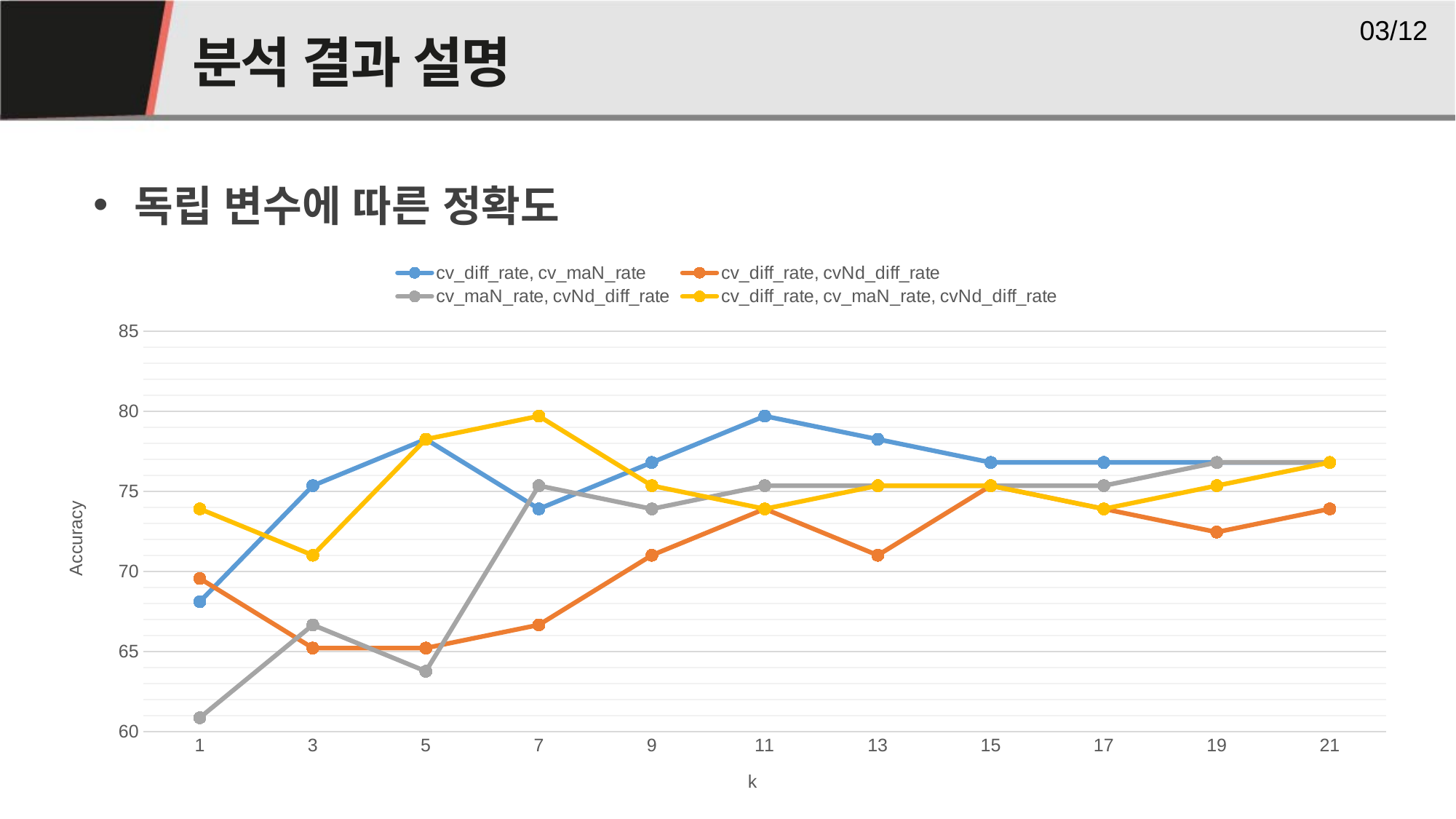

# 분석 결과 설명
03/12
02
독립 변수에 따른 정확도

### Chart

| Category | cv_diff_rate, cv_maN_rate | cv_diff_rate, cvNd_diff_rate | cv_maN_rate, cvNd_diff_rate | cv_diff_rate, cv_maN_rate, cvNd_diff_rate |
|---|---|---|---|---|
| 1 | 68.1159 | 69.5652 | 60.8695 | 73.913 |
| 3 | 75.3623 | 65.2173 | 66.6666 | 71.0144 |
| 5 | 78.2608 | 65.2173 | 63.76811 | 78.2608 |
| 7 | 73.913 | 66.6666 | 75.3623 | 79.7101 |
| 9 | 76.8115 | 71.0144 | 73.913 | 75.3623 |
| 11 | 79.7101 | 73.913 | 75.3623 | 73.913 |
| 13 | 78.2608 | 71.0144 | 75.3623 | 75.3623 |
| 15 | 76.8116 | 75.3623 | 75.3623 | 75.3623 |
| 17 | 76.8116 | 73.913 | 75.3623 | 73.913 |
| 19 | 76.8116 | 72.4637 | 76.8116 | 75.3623 |
| 21 | 76.8116 | 73.913 | 76.8116 | 76.8115 |